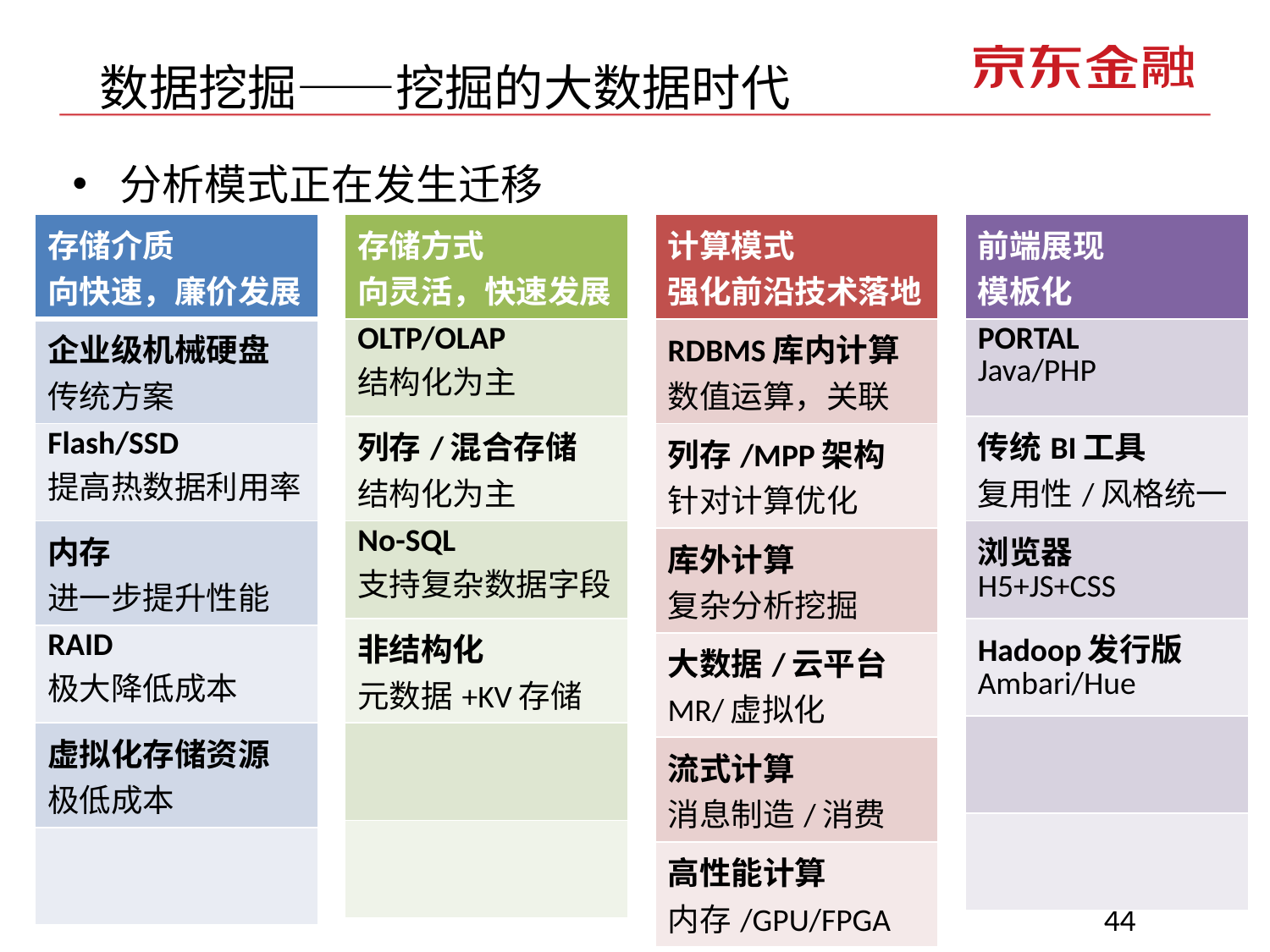

# 数据挖掘——挖掘的大数据时代
分析模式正在发生迁移
| 存储介质 向快速，廉价发展 |
| --- |
| 企业级机械硬盘 传统方案 |
| Flash/SSD 提高热数据利用率 |
| 内存 进一步提升性能 |
| RAID 极大降低成本 |
| 虚拟化存储资源 极低成本 |
|  |
| 存储方式 向灵活，快速发展 |
| --- |
| OLTP/OLAP 结构化为主 |
| 列存/混合存储 结构化为主 |
| No-SQL 支持复杂数据字段 |
| 非结构化 元数据+KV存储 |
|  |
|  |
| 计算模式 强化前沿技术落地 |
| --- |
| RDBMS库内计算 数值运算，关联 |
| 列存/MPP架构 针对计算优化 |
| 库外计算 复杂分析挖掘 |
| 大数据/云平台 MR/虚拟化 |
| 流式计算 消息制造/消费 |
| 高性能计算 内存/GPU/FPGA |
| 前端展现 模板化 |
| --- |
| PORTAL Java/PHP |
| 传统BI工具 复用性/风格统一 |
| 浏览器 H5+JS+CSS |
| Hadoop发行版 Ambari/Hue |
|  |
|  |
44